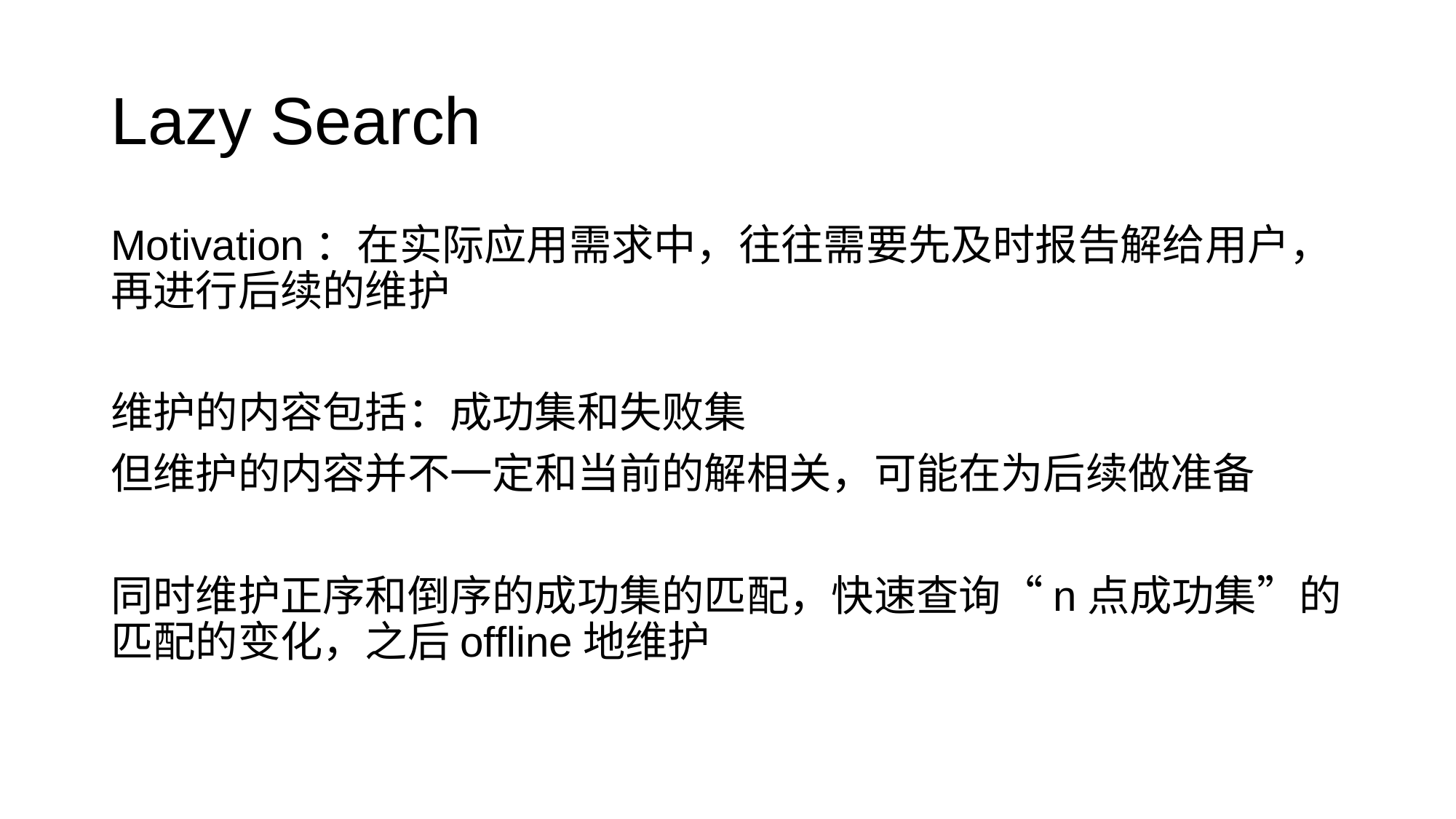

# Lazy Search
Motivation：在实际应用需求中，往往需要先及时报告解给用户，再进行后续的维护

维护的内容包括：成功集和失败集
但维护的内容并不一定和当前的解相关，可能在为后续做准备

同时维护正序和倒序的成功集的匹配，快速查询“n点成功集”的匹配的变化，之后offline地维护